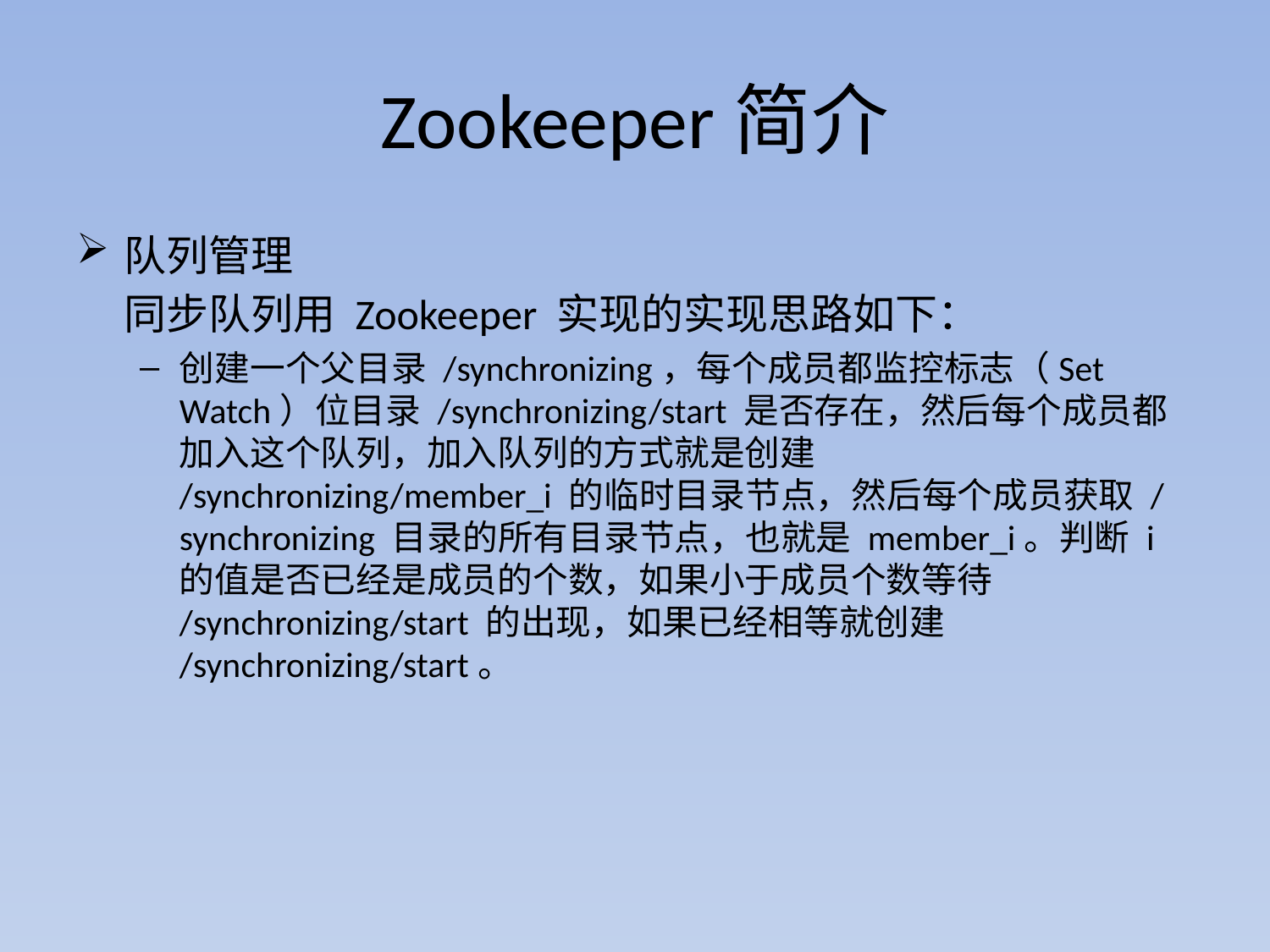

# Zookeeper简介
队列管理
	同步队列用 Zookeeper 实现的实现思路如下：
创建一个父目录 /synchronizing，每个成员都监控标志（Set Watch）位目录 /synchronizing/start 是否存在，然后每个成员都加入这个队列，加入队列的方式就是创建 /synchronizing/member_i 的临时目录节点，然后每个成员获取 / synchronizing 目录的所有目录节点，也就是 member_i。判断 i 的值是否已经是成员的个数，如果小于成员个数等待 /synchronizing/start 的出现，如果已经相等就创建 /synchronizing/start。